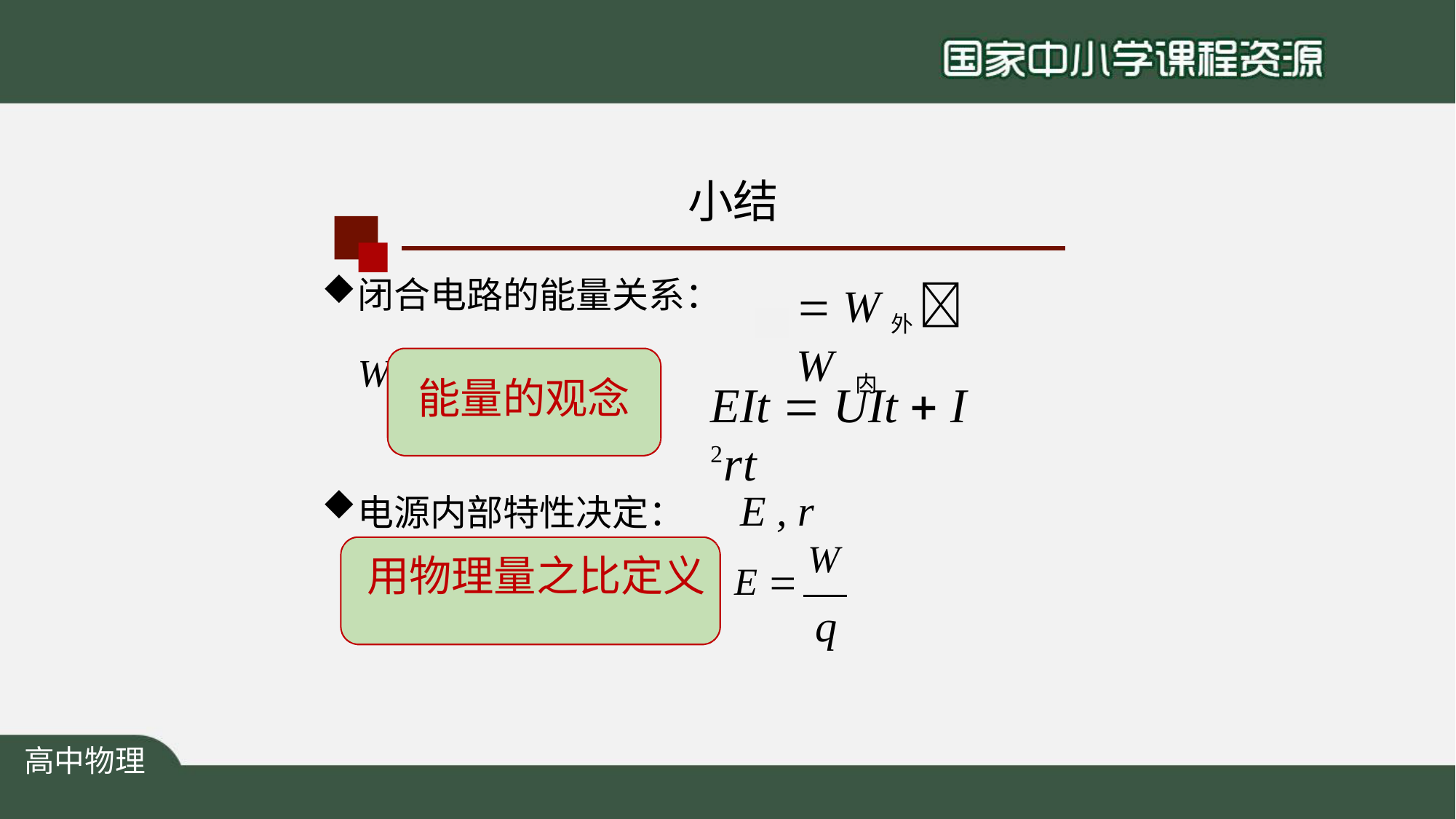

小结

闭合电路的能量关系：W
= W外 +W 内

非

能量的观念
EIt = UIt + I 2rt
电源内部特性决定：	E , r
用物理量之比定义	E = W
q

高中物理